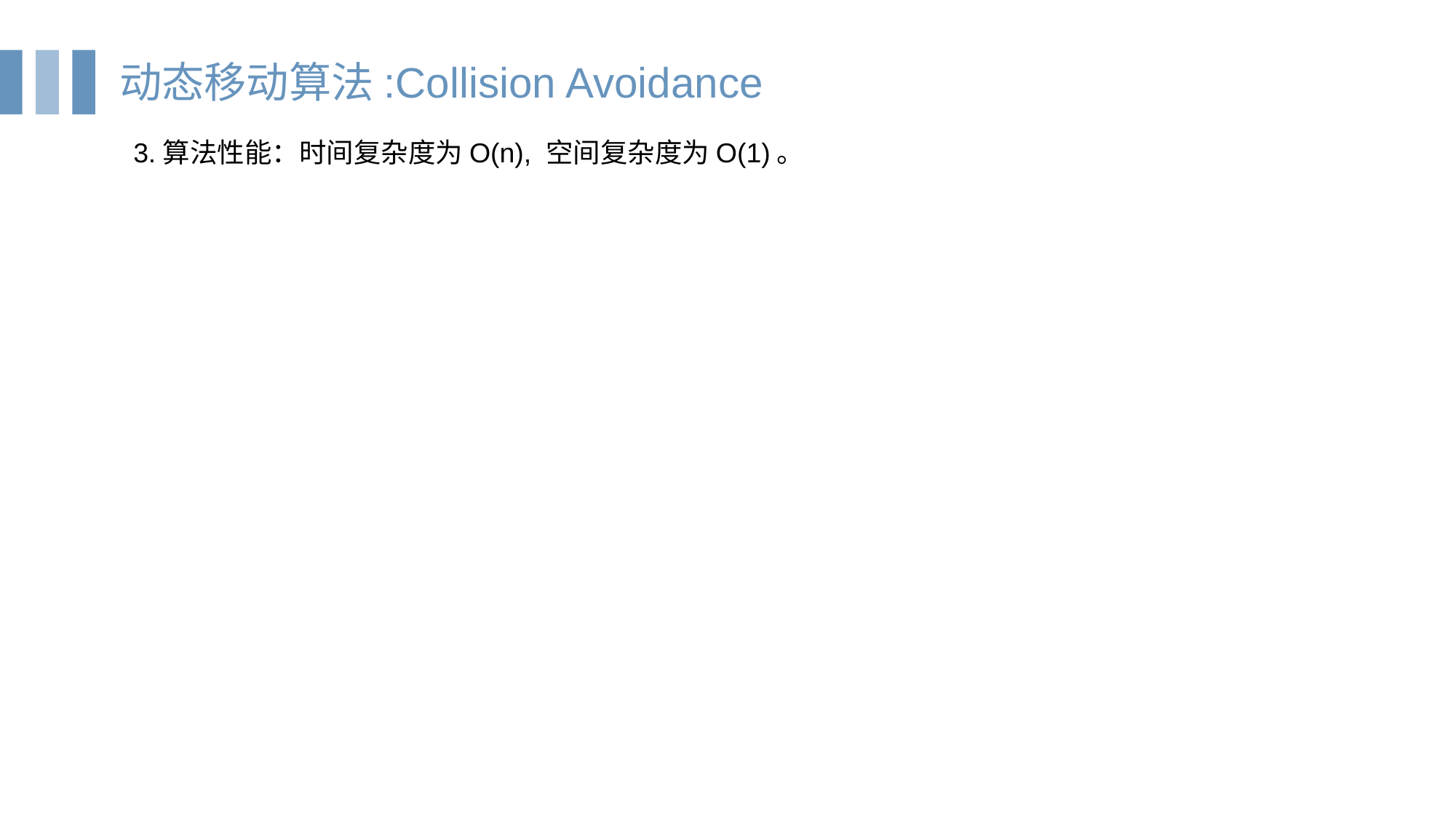

动态移动算法:Collision Avoidance

3.算法性能：时间复杂度为O(n), 空间复杂度为O(1)。

Add your  text here
lorem ipsum dolor sit amet, please add your text here, lorem ipsum dolor sit amet, please add your text here , lorem ipsum dolor sit amet, please add your text here